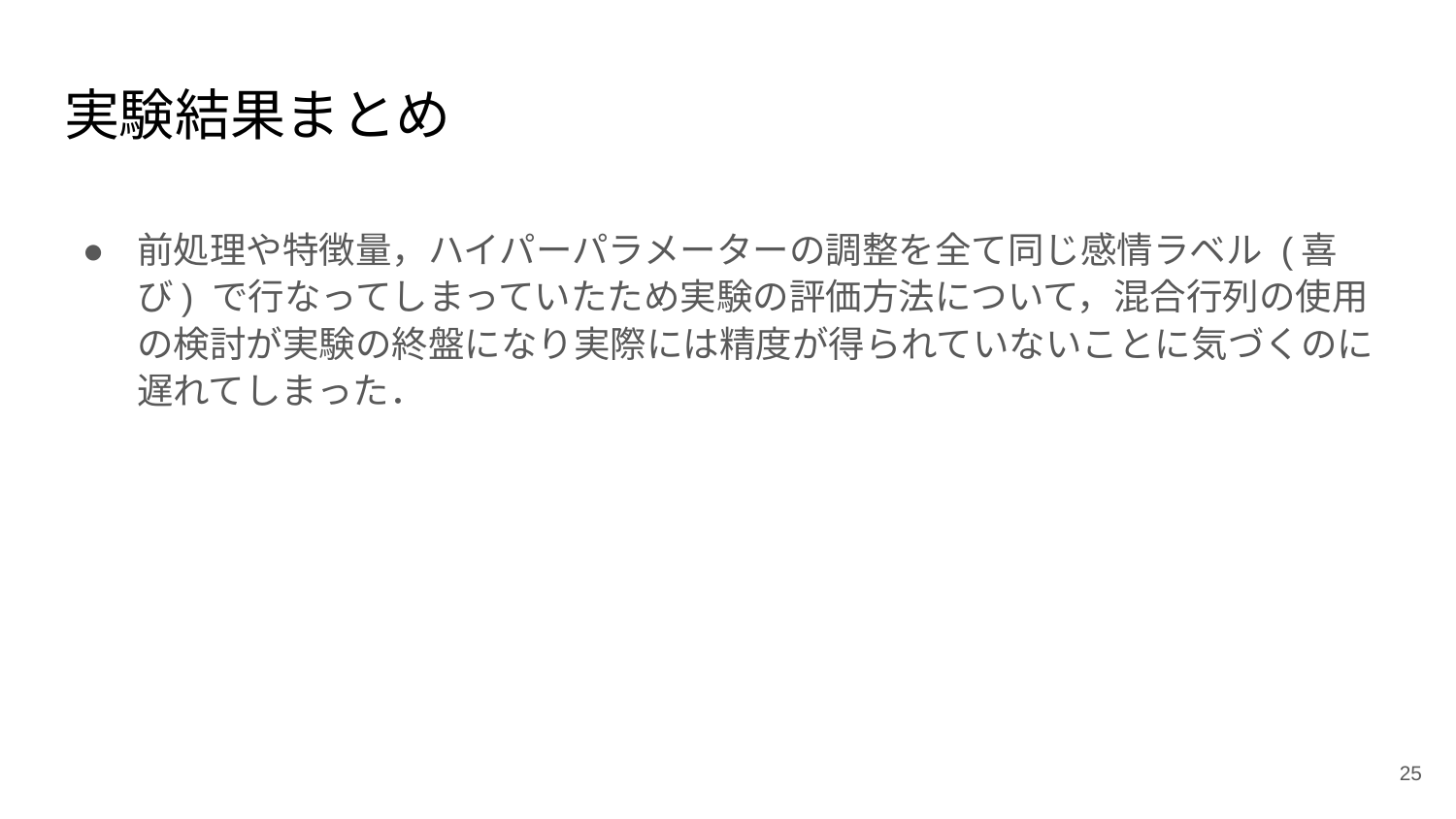

# 実験結果まとめ

前処理や特徴量，ハイパーパラメーターの調整を全て同じ感情ラベル (喜び) で行なってしまっていたため実験の評価方法について，混合行列の使用の検討が実験の終盤になり実際には精度が得られていないことに気づくのに遅れてしまった．

25